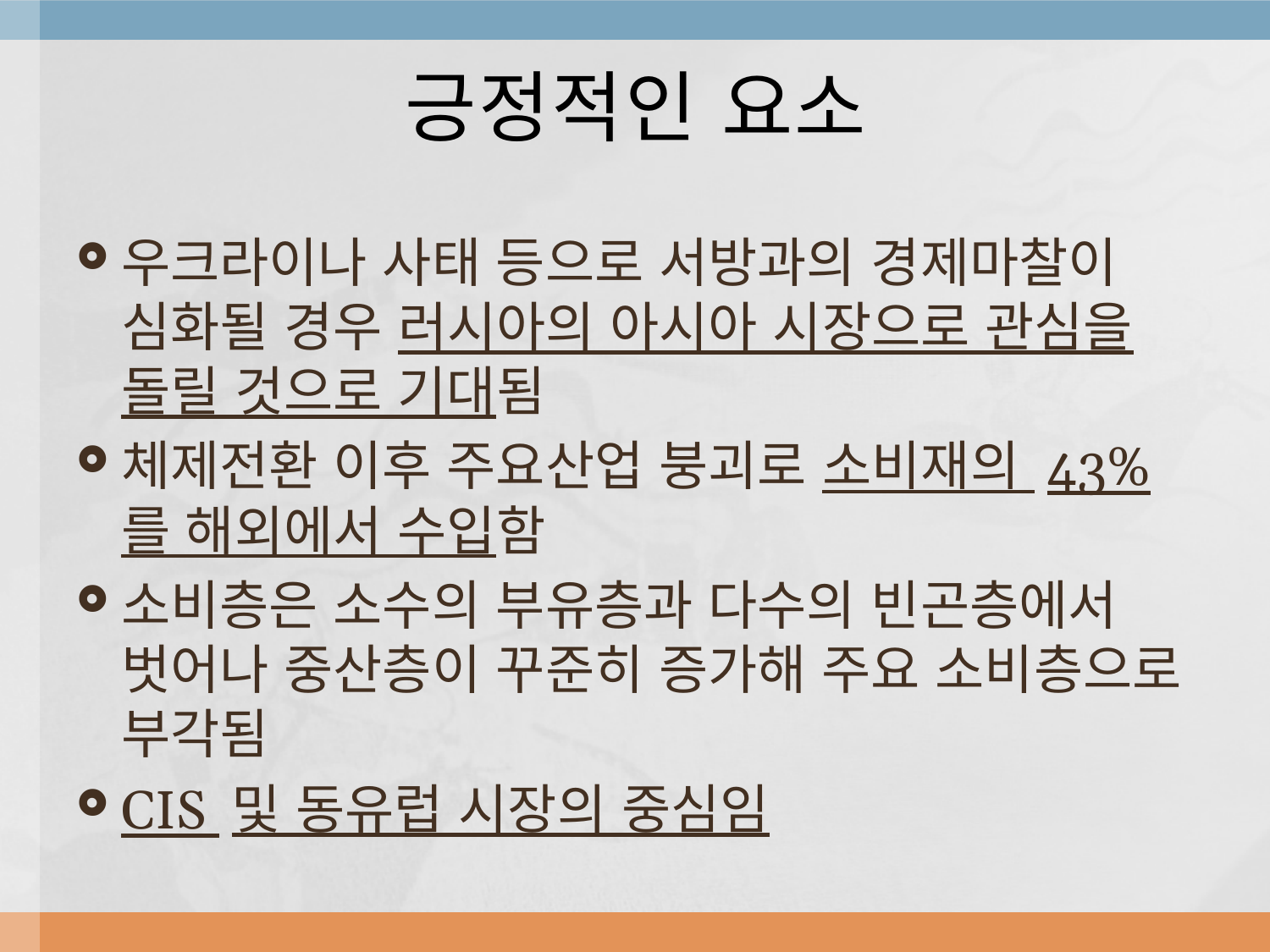

# 긍정적인 요소
우크라이나 사태 등으로 서방과의 경제마찰이 심화될 경우 러시아의 아시아 시장으로 관심을 돌릴 것으로 기대됨
체제전환 이후 주요산업 붕괴로 소비재의 43%를 해외에서 수입함
소비층은 소수의 부유층과 다수의 빈곤층에서 벗어나 중산층이 꾸준히 증가해 주요 소비층으로 부각됨
CIS 및 동유럽 시장의 중심임